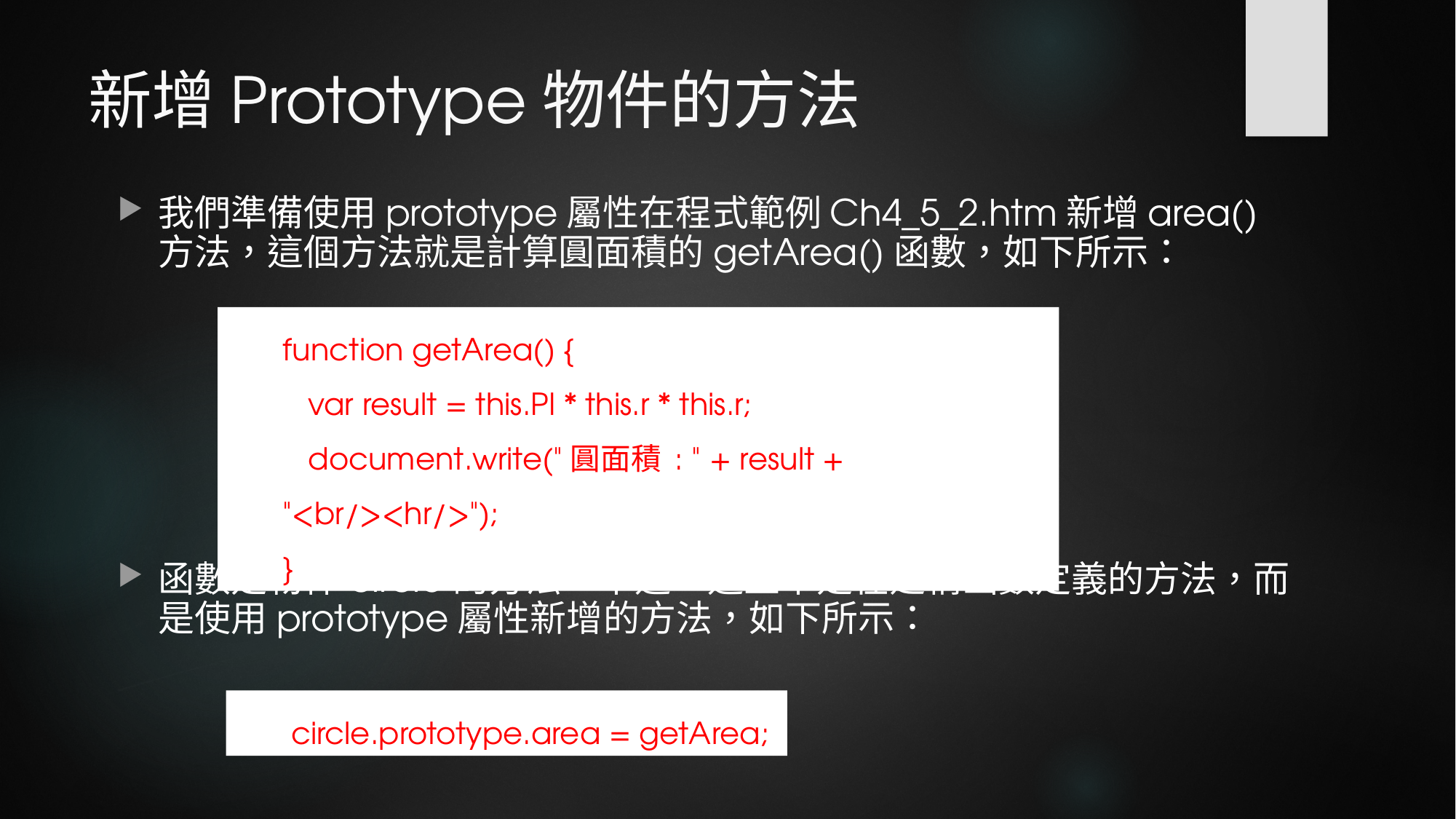

# 新增Prototype物件的方法
我們準備使用prototype屬性在程式範例Ch4_5_2.htm新增area()方法，這個方法就是計算圓面積的getArea()函數，如下所示：

函數是物件circle的方法，不過，這並不是在建構函數定義的方法，而是使用prototype屬性新增的方法，如下所示：
function getArea() {
   var result = this.PI * this.r * this.r;
   document.write("圓面積 : " + result + "<br/><hr/>");
}
circle.prototype.area = getArea;